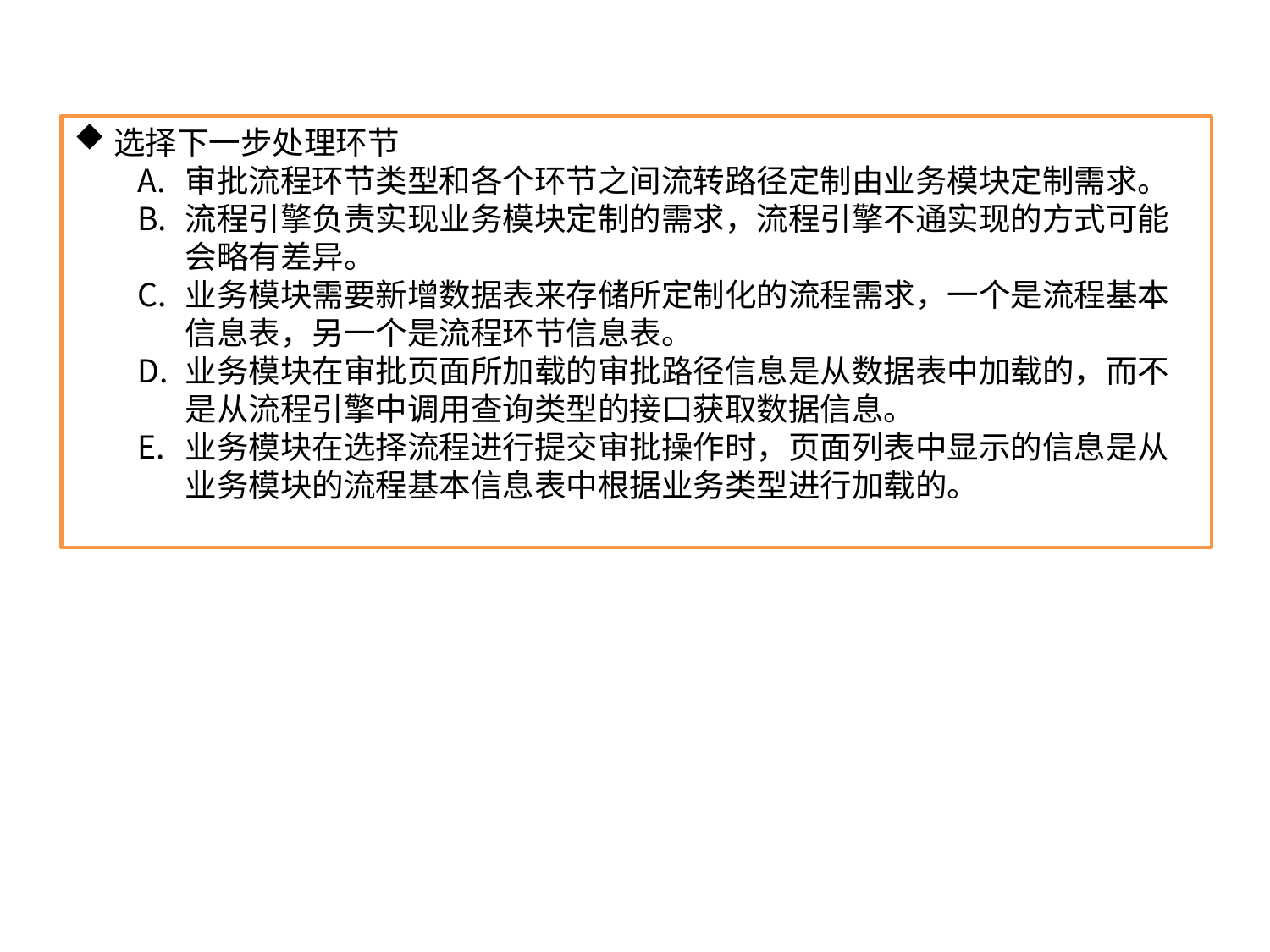

选择下一步处理环节
审批流程环节类型和各个环节之间流转路径定制由业务模块定制需求。
流程引擎负责实现业务模块定制的需求，流程引擎不通实现的方式可能会略有差异。
业务模块需要新增数据表来存储所定制化的流程需求，一个是流程基本信息表，另一个是流程环节信息表。
业务模块在审批页面所加载的审批路径信息是从数据表中加载的，而不是从流程引擎中调用查询类型的接口获取数据信息。
业务模块在选择流程进行提交审批操作时，页面列表中显示的信息是从业务模块的流程基本信息表中根据业务类型进行加载的。